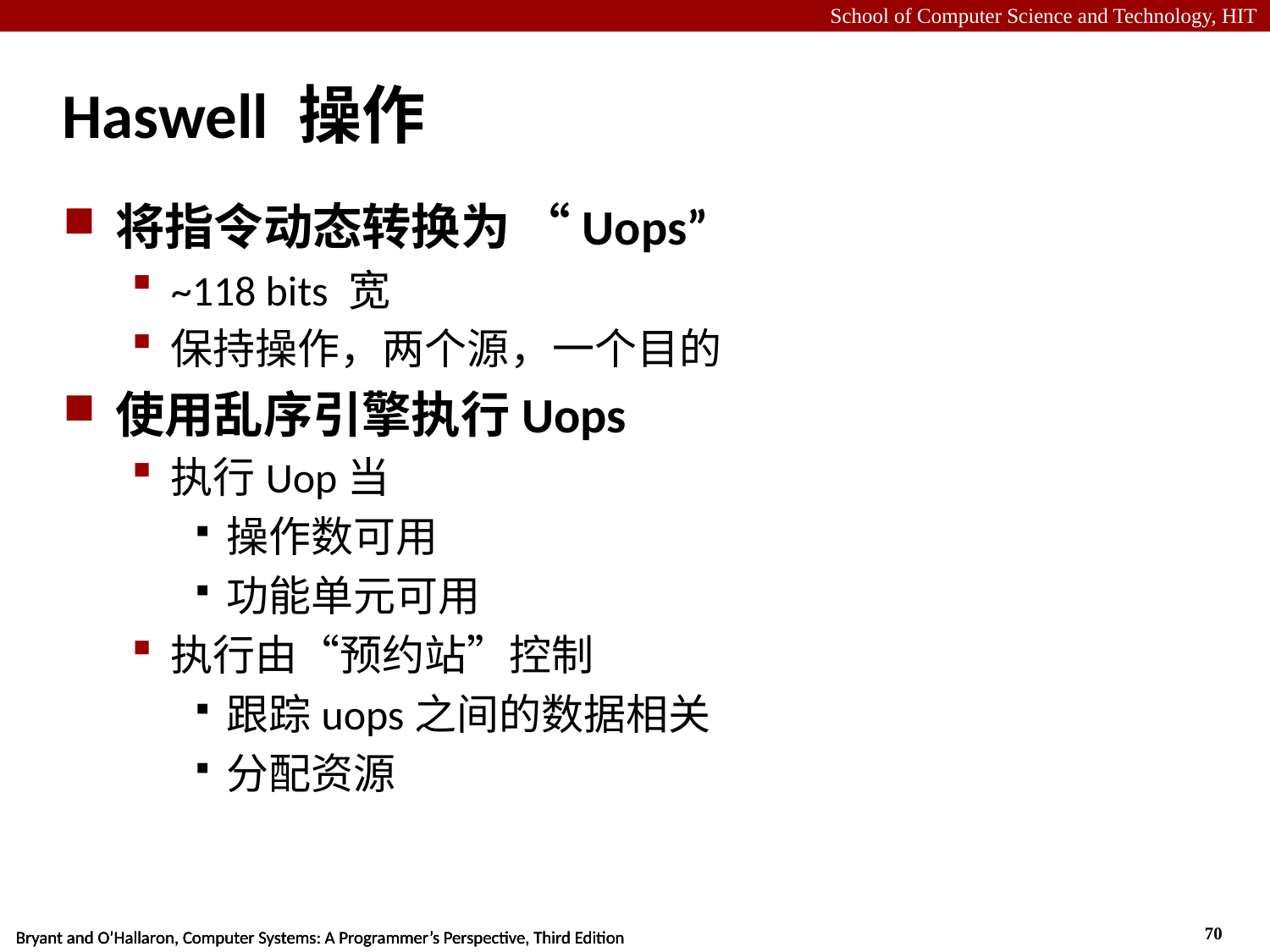

# Haswell 操作
将指令动态转换为 “Uops”
~118 bits 宽
保持操作，两个源，一个目的
使用乱序引擎执行Uops
执行Uop当
操作数可用
功能单元可用
执行由“预约站”控制
跟踪uops之间的数据相关
分配资源